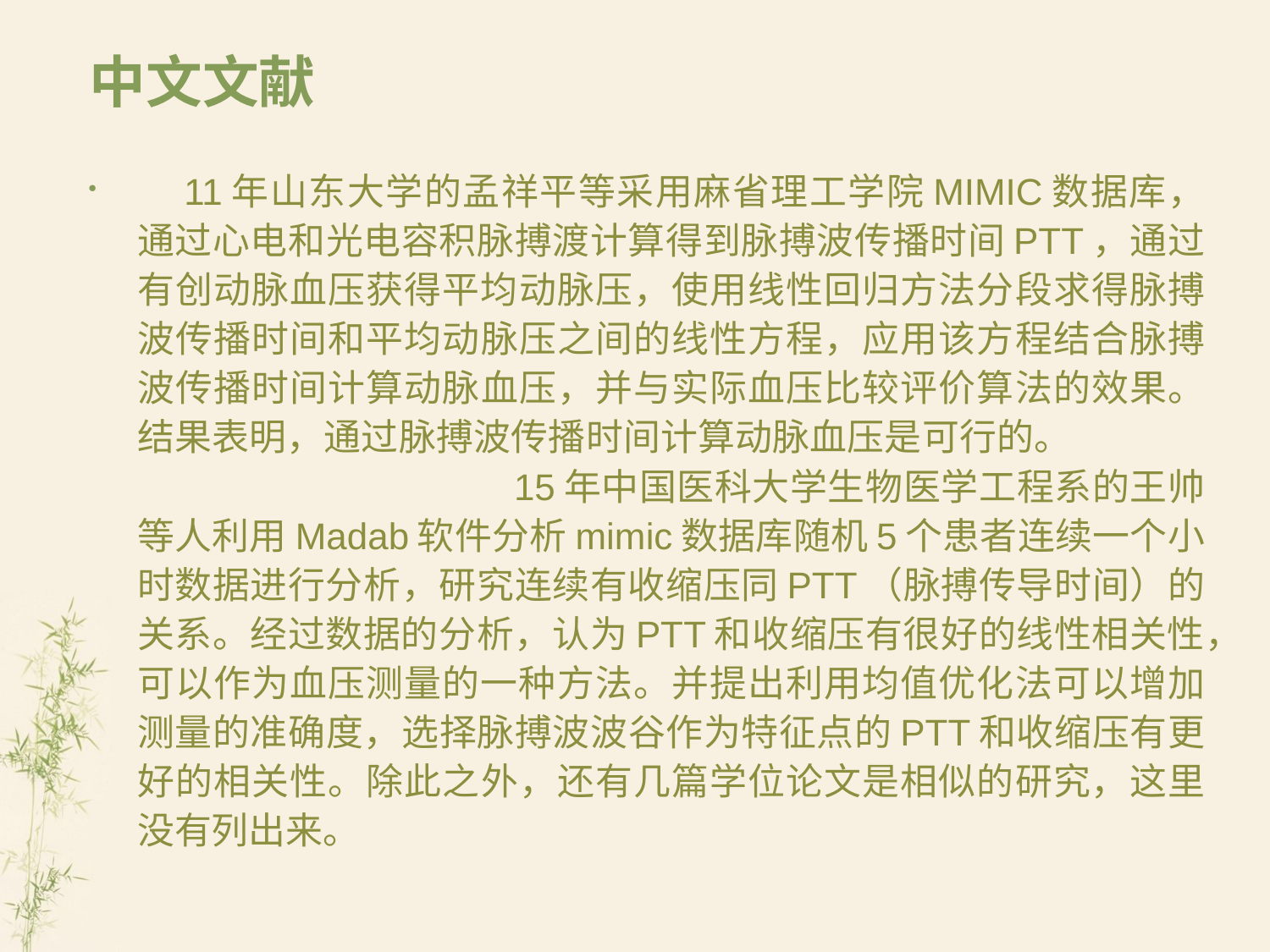

# 中文文献
    11年山东大学的孟祥平等采用麻省理工学院MIMIC数据库，通过心电和光电容积脉搏渡计算得到脉搏波传播时间PTT，通过有创动脉血压获得平均动脉压，使用线性回归方法分段求得脉搏波传播时间和平均动脉压之间的线性方程，应用该方程结合脉搏波传播时间计算动脉血压，并与实际血压比较评价算法的效果。结果表明，通过脉搏波传播时间计算动脉血压是可行的。                                                           15年中国医科大学生物医学工程系的王帅等人利用Madab软件分析mimic数据库随机5个患者连续一个小时数据进行分析，研究连续有收缩压同PTT（脉搏传导时间）的关系。经过数据的分析，认为PTT和收缩压有很好的线性相关性，可以作为血压测量的一种方法。并提出利用均值优化法可以增加测量的准确度，选择脉搏波波谷作为特征点的PTT和收缩压有更好的相关性。除此之外，还有几篇学位论文是相似的研究，这里没有列出来。